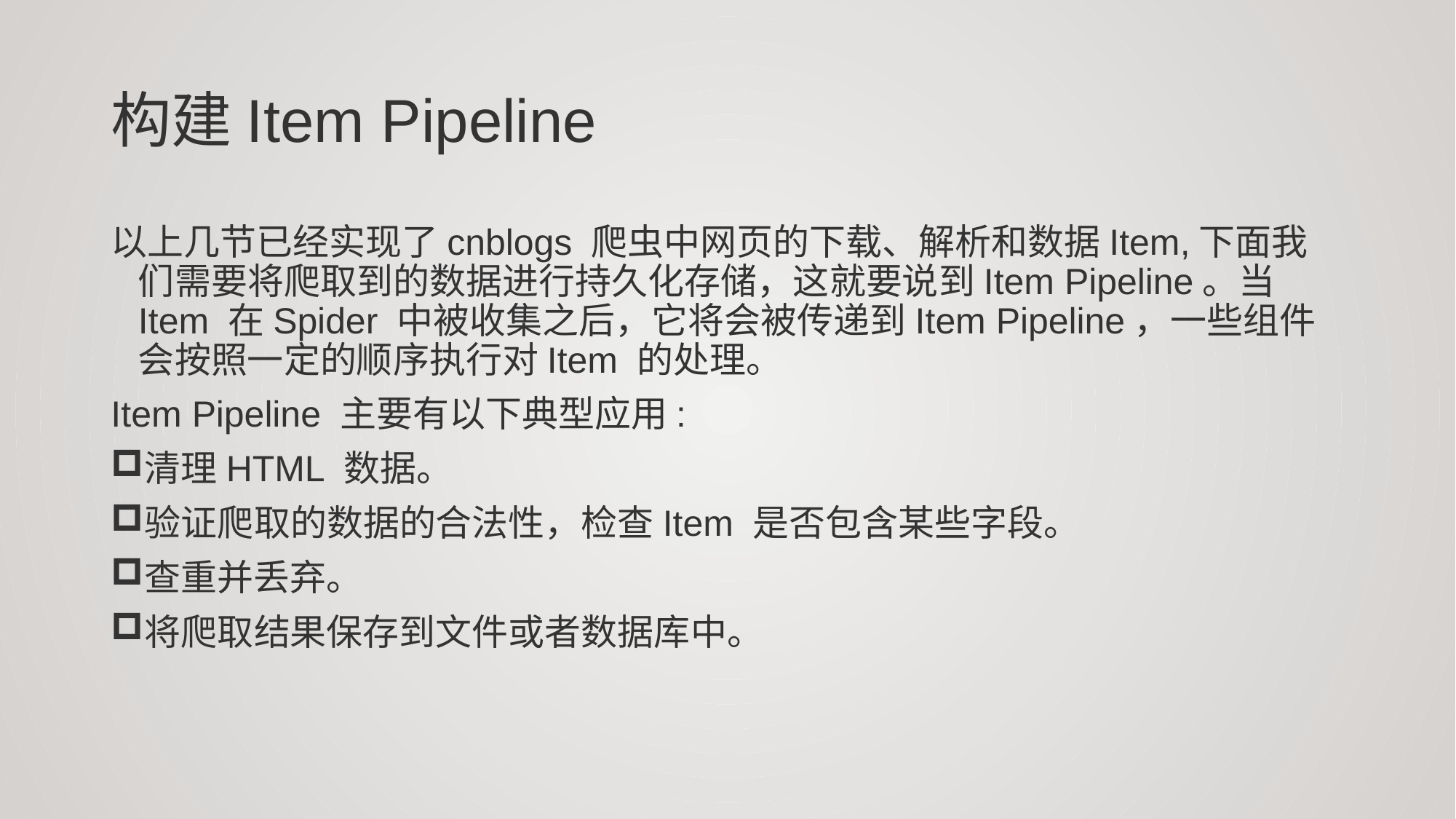

# 构建Item Pipeline
以上几节已经实现了cnblogs 爬虫中网页的下载、解析和数据Item,下面我们需要将爬取到的数据进行持久化存储，这就要说到Item Pipeline。当Item 在Spider 中被收集之后，它将会被传递到Item Pipeline，一些组件会按照一定的顺序执行对Item 的处理。
Item Pipeline 主要有以下典型应用:
清理HTML 数据。
验证爬取的数据的合法性，检查Item 是否包含某些字段。
查重并丢弃。
将爬取结果保存到文件或者数据库中。